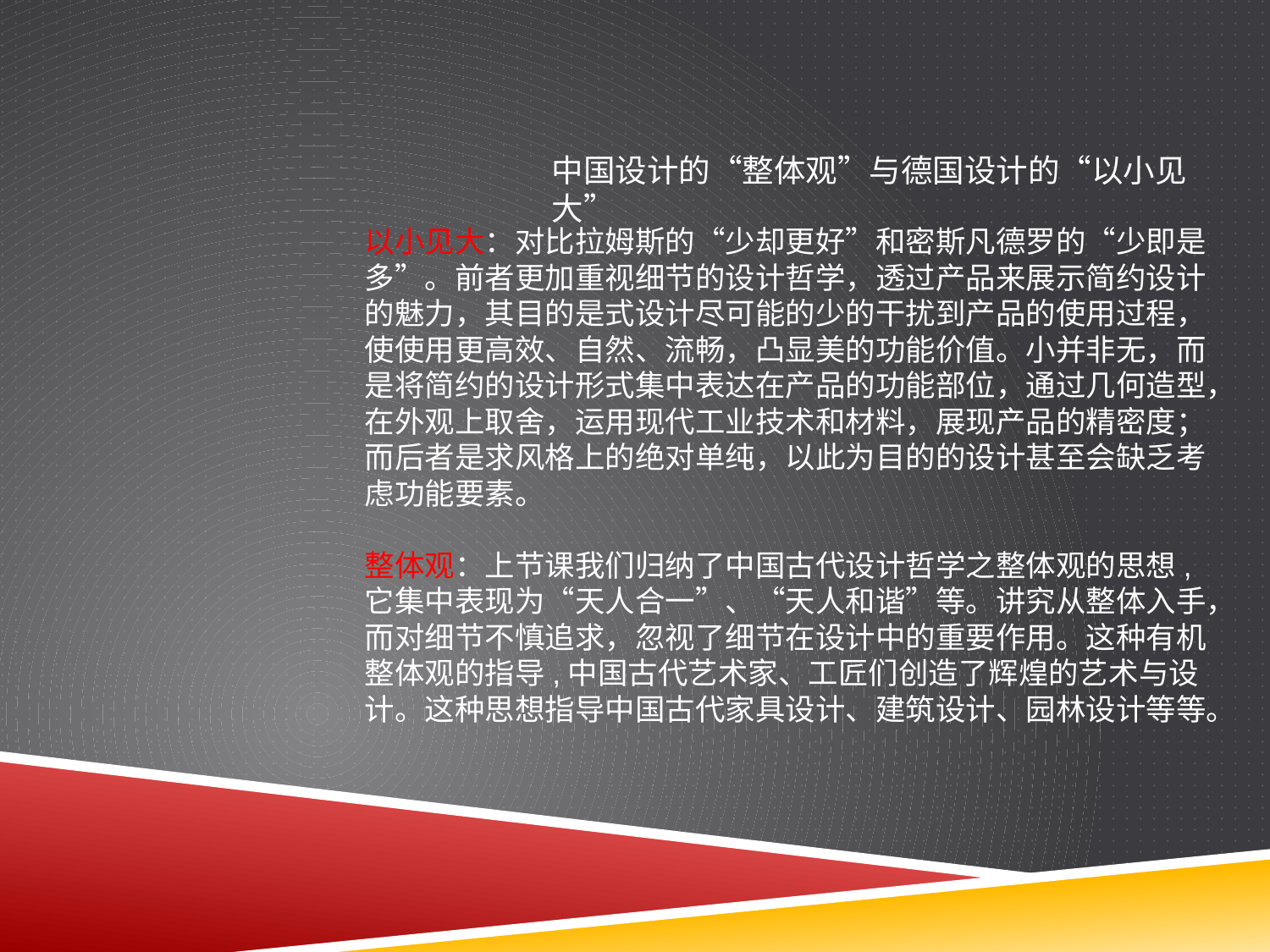

中国设计的“整体观”与德国设计的“以小见大”
以小见大：对比拉姆斯的“少却更好”和密斯凡德罗的“少即是多”。前者更加重视细节的设计哲学，透过产品来展示简约设计的魅力，其目的是式设计尽可能的少的干扰到产品的使用过程，使使用更高效、自然、流畅，凸显美的功能价值。小并非无，而是将简约的设计形式集中表达在产品的功能部位，通过几何造型，在外观上取舍，运用现代工业技术和材料，展现产品的精密度；而后者是求风格上的绝对单纯，以此为目的的设计甚至会缺乏考虑功能要素。

整体观：上节课我们归纳了中国古代设计哲学之整体观的思想,它集中表现为“天人合一”、“天人和谐”等。讲究从整体入手，而对细节不慎追求，忽视了细节在设计中的重要作用。这种有机整体观的指导,中国古代艺术家、工匠们创造了辉煌的艺术与设计。这种思想指导中国古代家具设计、建筑设计、园林设计等等。